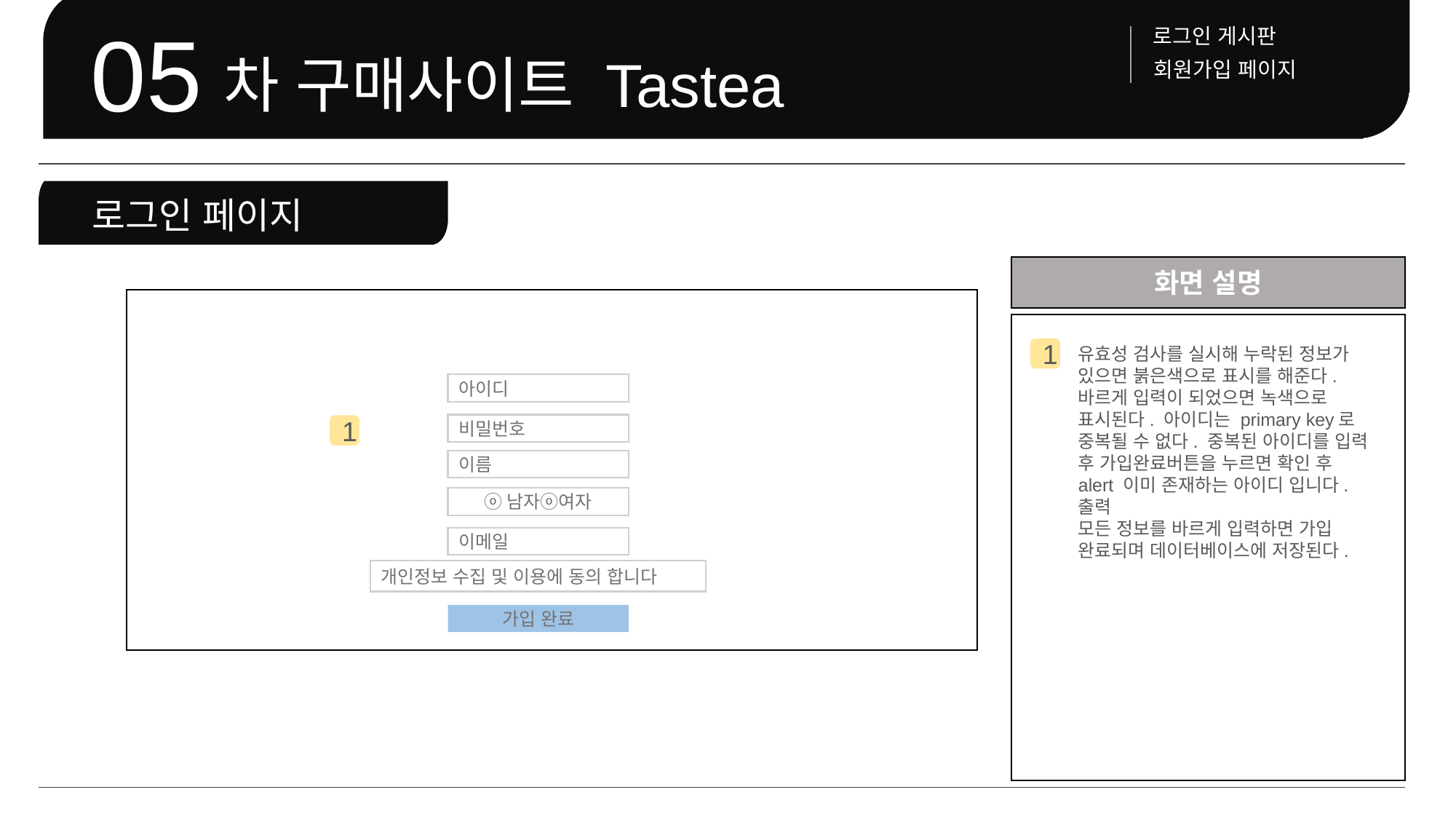

로그인 게시판
05
차 구매사이트 Tastea
회원가입 페이지

로그인 페이지
화면 설명

유효성 검사를 실시해 누락된 정보가 있으면 붉은색으로 표시를 해준다.
바르게 입력이 되었으면 녹색으로 표시된다. 아이디는 primary key로 중복될 수 없다. 중복된 아이디를 입력 후 가입완료버튼을 누르면 확인 후
alert 이미 존재하는 아이디 입니다. 출력
모든 정보를 바르게 입력하면 가입 완료되며 데이터베이스에 저장된다.
1
아이디
비밀번호
1
이름
ⓞ남자ⓞ여자
이메일
개인정보 수집 및 이용에 동의 합니다
가입 완료